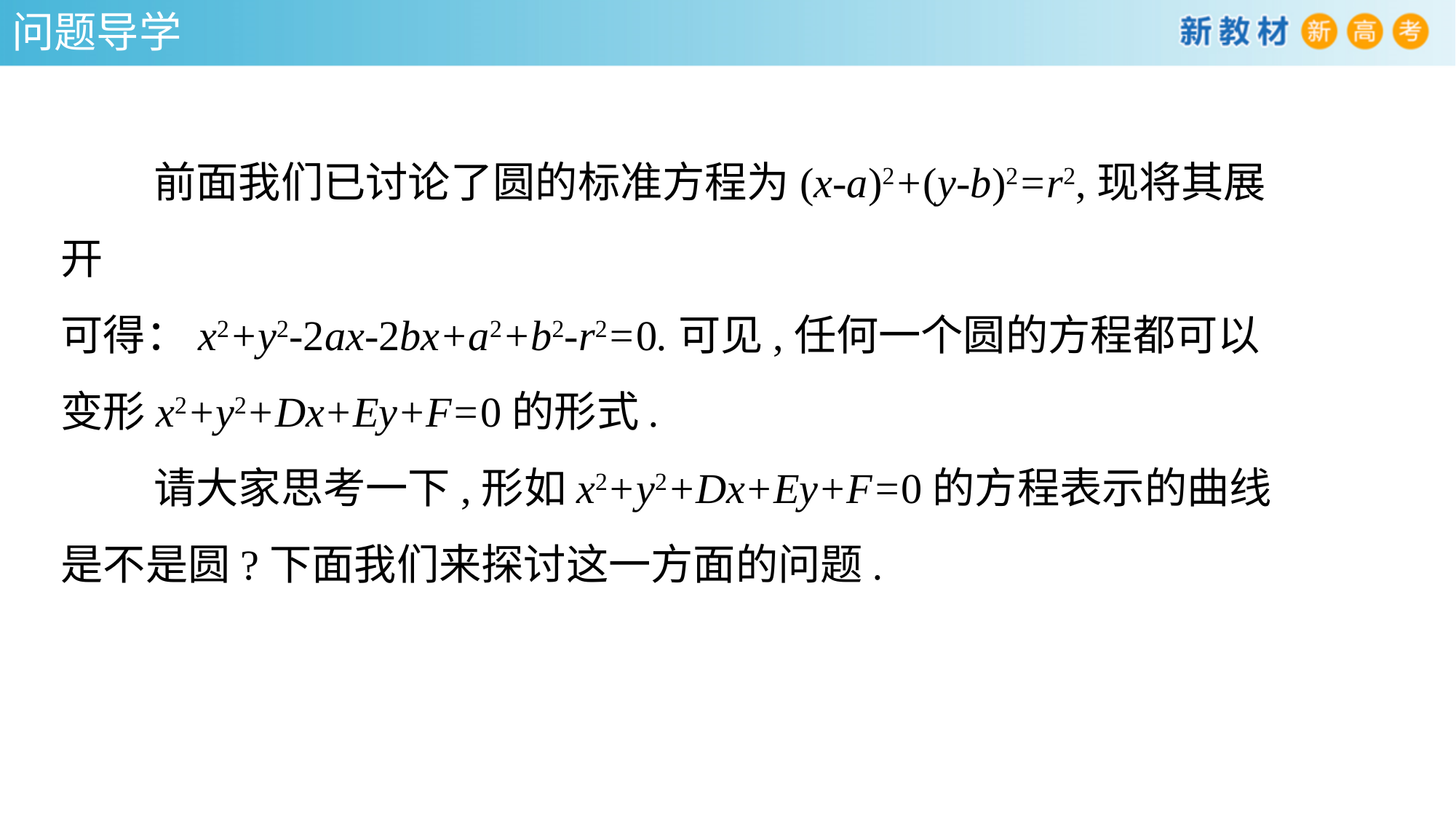

问题导学
       前面我们已讨论了圆的标准方程为(x-a)2+(y-b)2=r2,现将其展开
可得：x2+y2-2ax-2bx+a2+b2-r2=0.可见,任何一个圆的方程都可以变形x2+y2+Dx+Ey+F=0的形式.
       请大家思考一下,形如x2+y2+Dx+Ey+F=0的方程表示的曲线是不是圆?下面我们来探讨这一方面的问题.